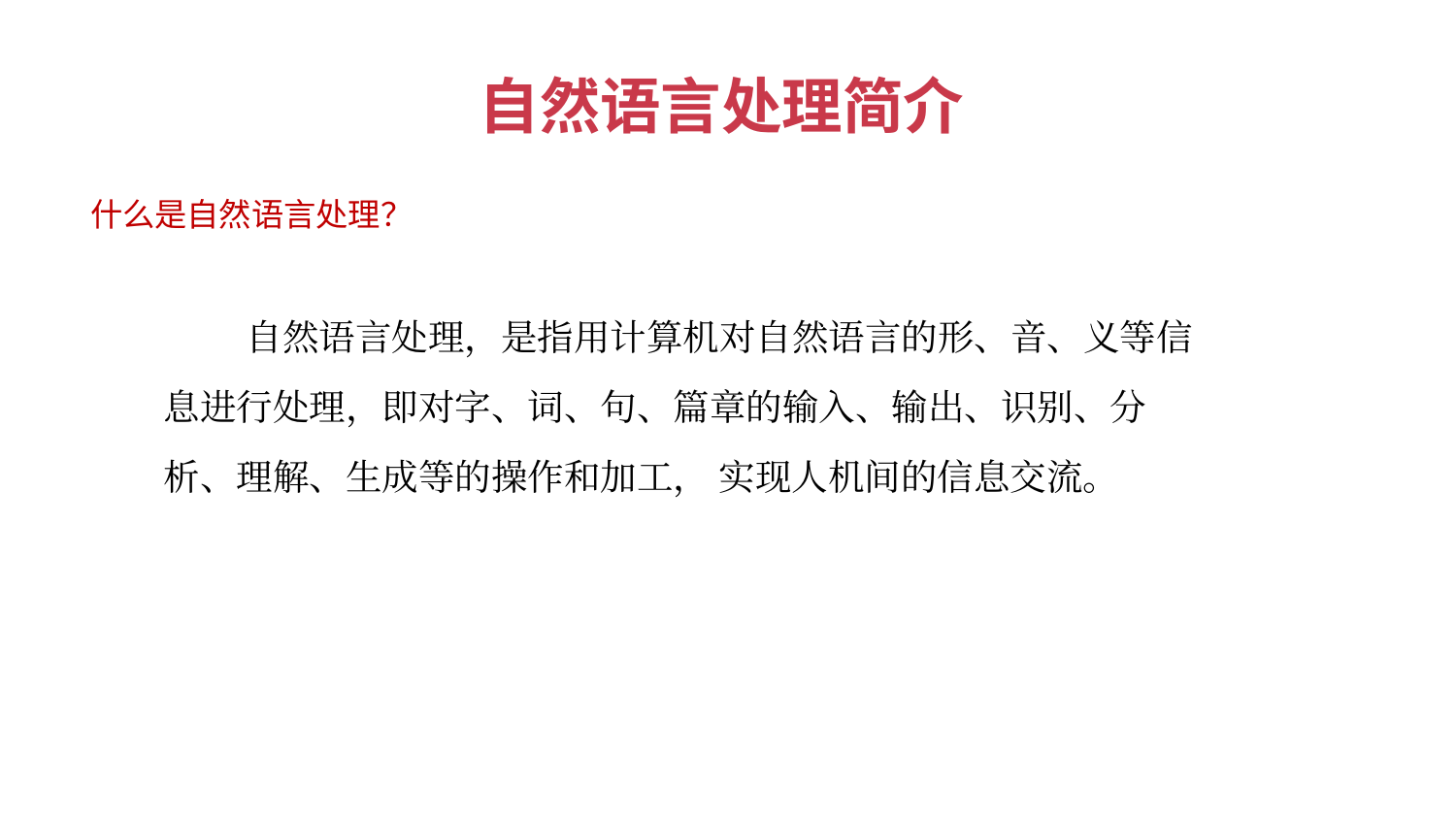

自然语言处理简介
什么是自然语言处理？
        自然语言处理，是指用计算机对自然语言的形、音、义等信息进行处理，即对字、词、句、篇章的输入、输出、识别、分析、理解、生成等的操作和加工， 实现人机间的信息交流。